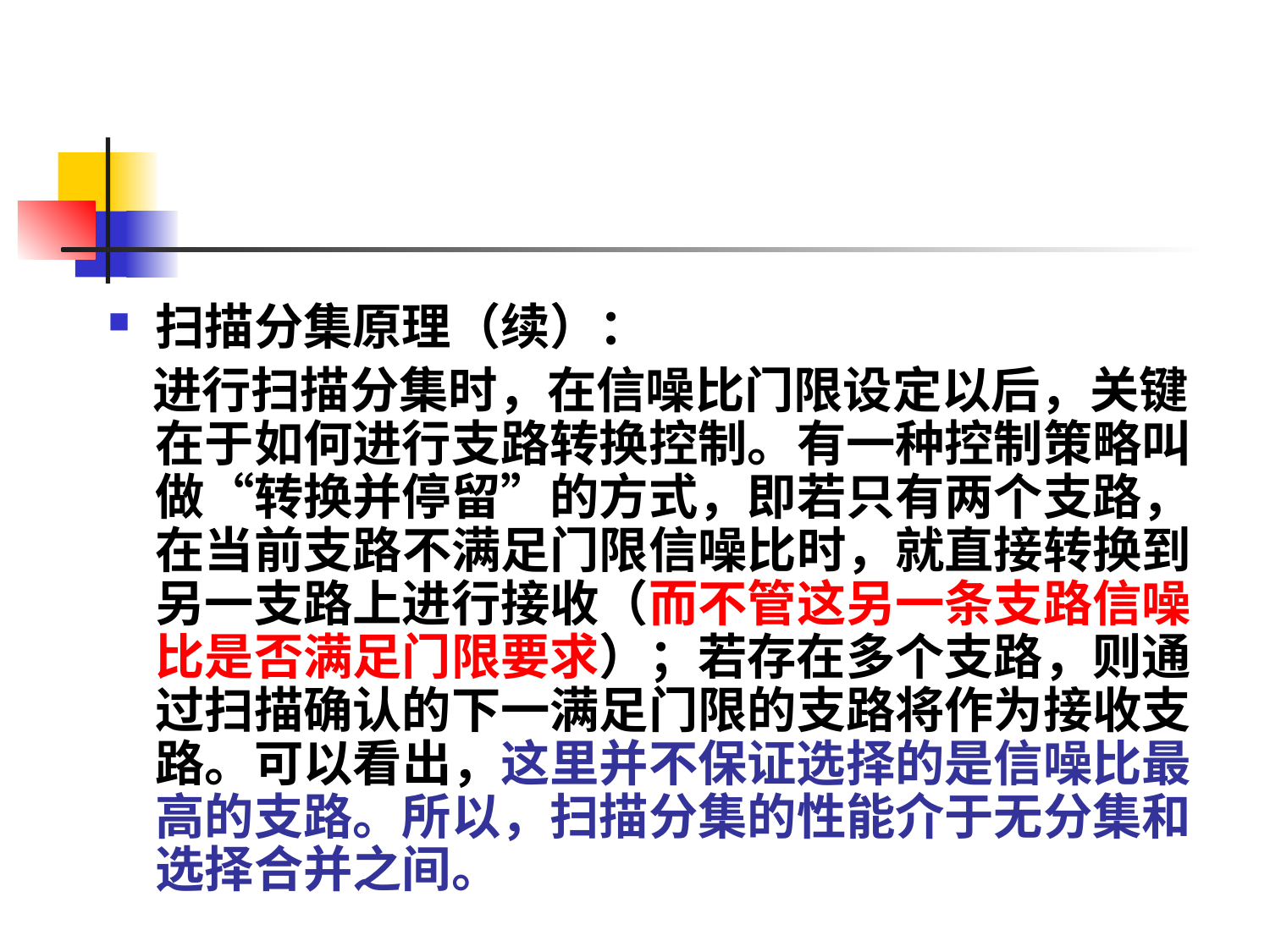

#
扫描分集原理（续）：
   进行扫描分集时，在信噪比门限设定以后，关键在于如何进行支路转换控制。有一种控制策略叫做“转换并停留”的方式，即若只有两个支路，在当前支路不满足门限信噪比时，就直接转换到另一支路上进行接收（而不管这另一条支路信噪比是否满足门限要求）；若存在多个支路，则通过扫描确认的下一满足门限的支路将作为接收支路。可以看出，这里并不保证选择的是信噪比最高的支路。所以，扫描分集的性能介于无分集和选择合并之间。